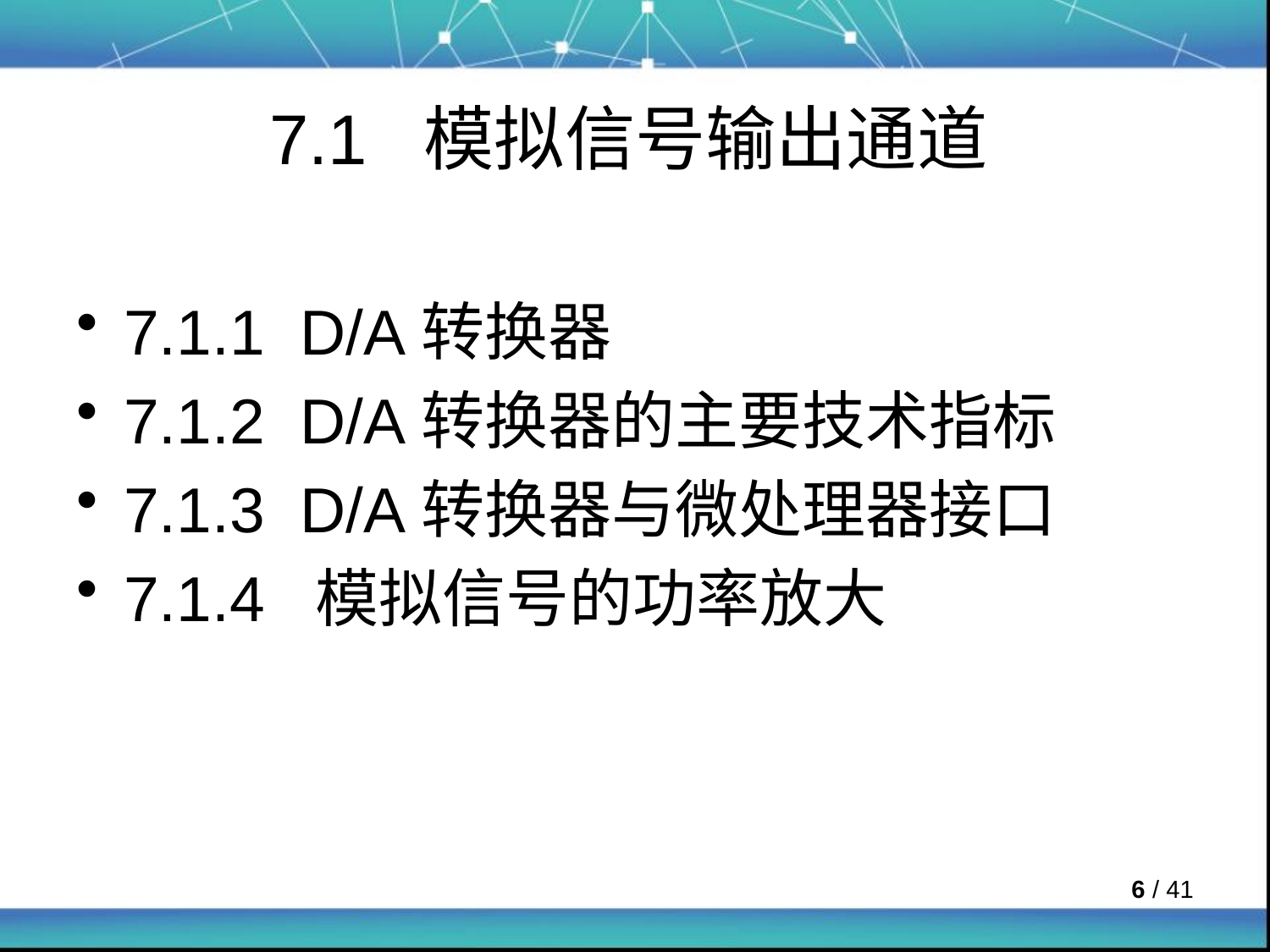

# 7.1  模拟信号输出通道

7.1.1  D/A转换器
7.1.2  D/A转换器的主要技术指标
7.1.3  D/A转换器与微处理器接口
7.1.4  模拟信号的功率放大
6 / 41